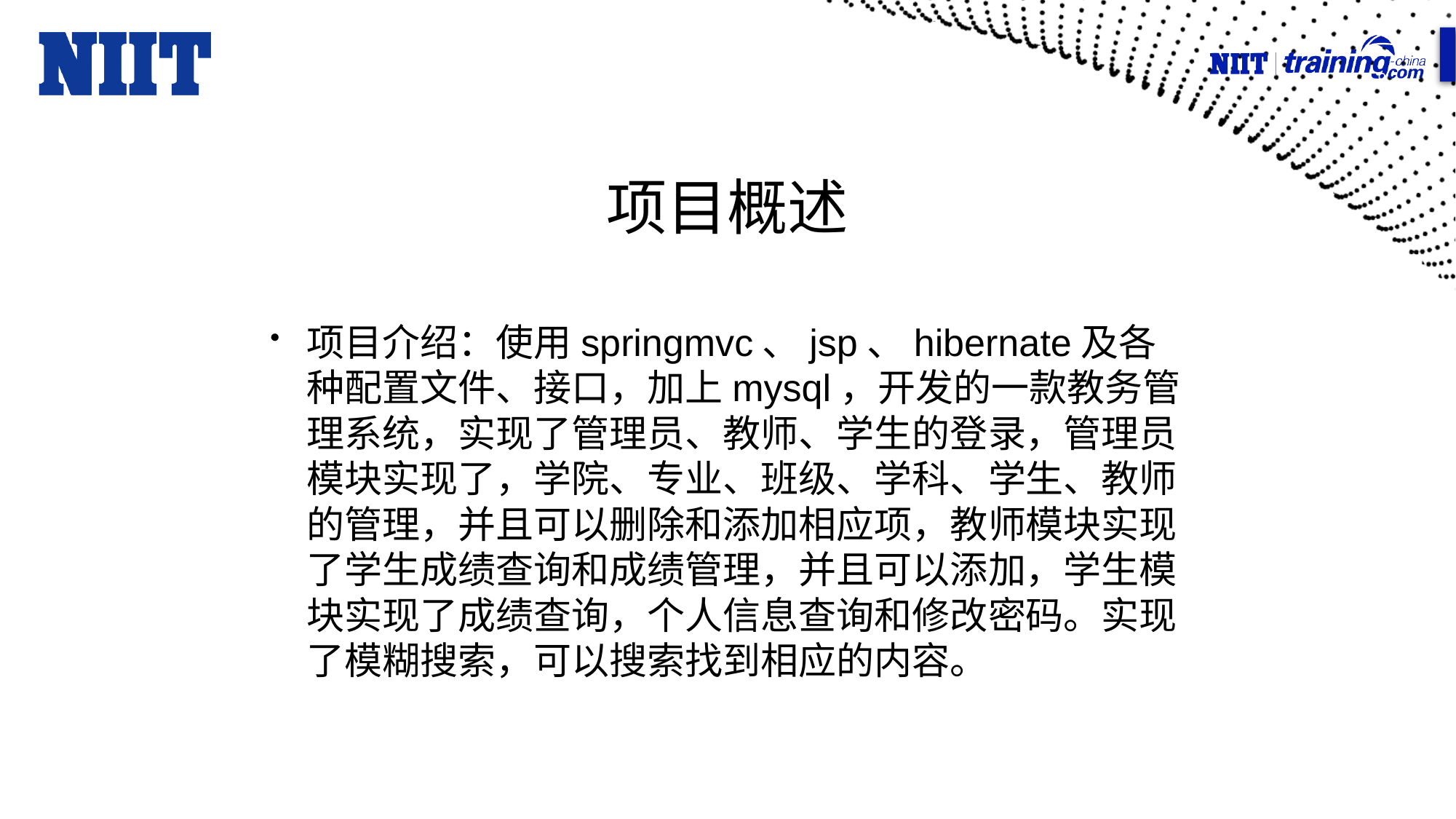

# 项目概述
项目介绍：使用springmvc、jsp、hibernate及各种配置文件、接口，加上mysql，开发的一款教务管理系统，实现了管理员、教师、学生的登录，管理员模块实现了，学院、专业、班级、学科、学生、教师的管理，并且可以删除和添加相应项，教师模块实现了学生成绩查询和成绩管理，并且可以添加，学生模块实现了成绩查询，个人信息查询和修改密码。实现了模糊搜索，可以搜索找到相应的内容。